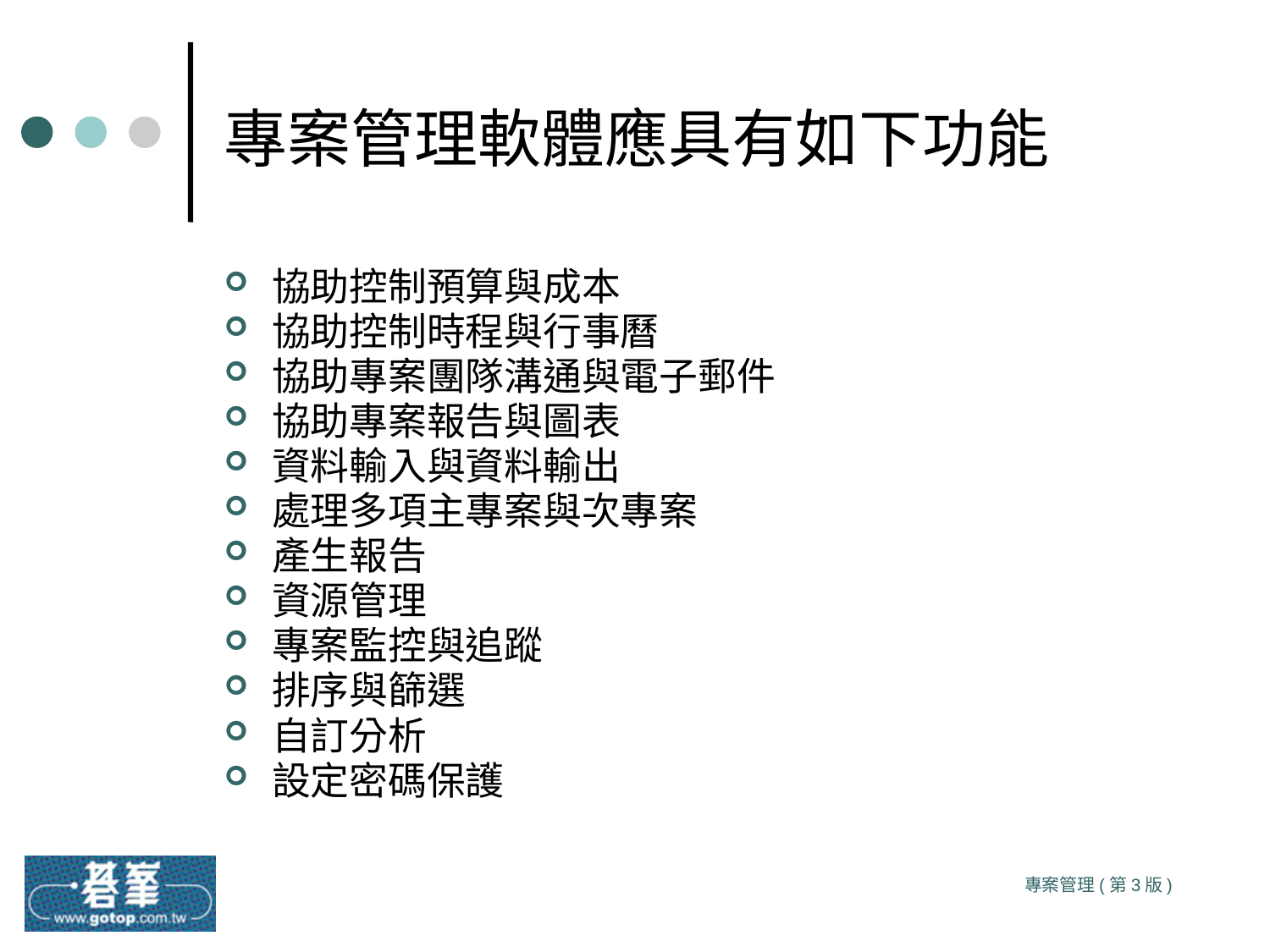

# 專案管理軟體應具有如下功能
協助控制預算與成本
協助控制時程與行事曆
協助專案團隊溝通與電子郵件
協助專案報告與圖表
資料輸入與資料輸出
處理多項主專案與次專案
產生報告
資源管理
專案監控與追蹤
排序與篩選
自訂分析
設定密碼保護
專案管理(第3版)